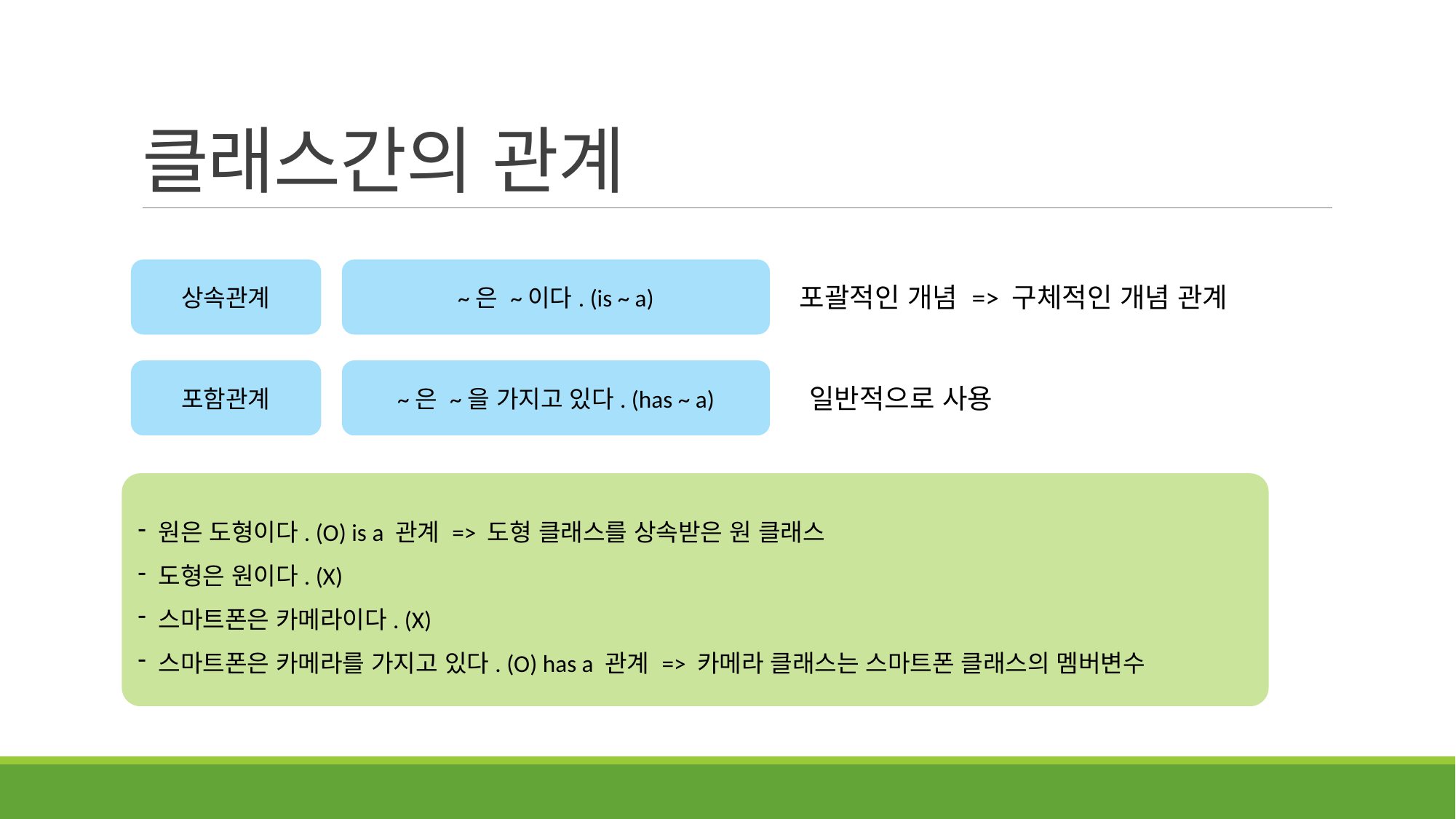

# 클래스간의 관계
상속관계
~은 ~이다. (is ~ a)
포괄적인 개념 => 구체적인 개념 관계
포함관계
~은 ~을 가지고 있다. (has ~ a)
일반적으로 사용
원은 도형이다. (O) is a 관계 => 도형 클래스를 상속받은 원 클래스
도형은 원이다. (X)
스마트폰은 카메라이다. (X)
스마트폰은 카메라를 가지고 있다. (O) has a 관계 => 카메라 클래스는 스마트폰 클래스의 멤버변수